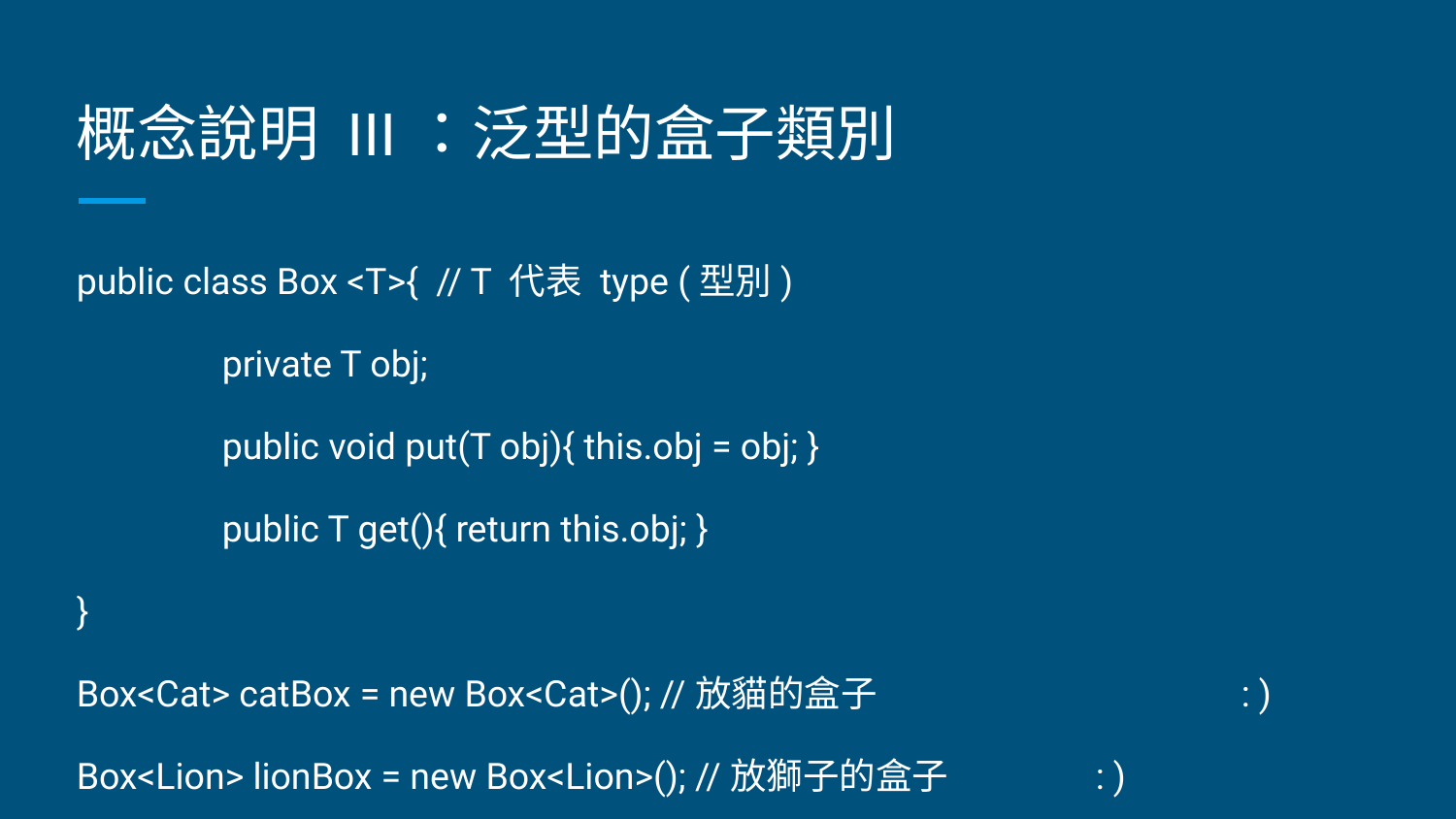

# 概念說明 III：泛型的盒子類別
public class Box <T>{  // T 代表 type (型別)
	private T obj;
	public void put(T obj){ this.obj = obj; }
	public T get(){ return this.obj; }
}
Box<Cat> catBox = new Box<Cat>(); //放貓的盒子			: )
Box<Lion> lionBox = new Box<Lion>(); //放獅子的盒子		: )